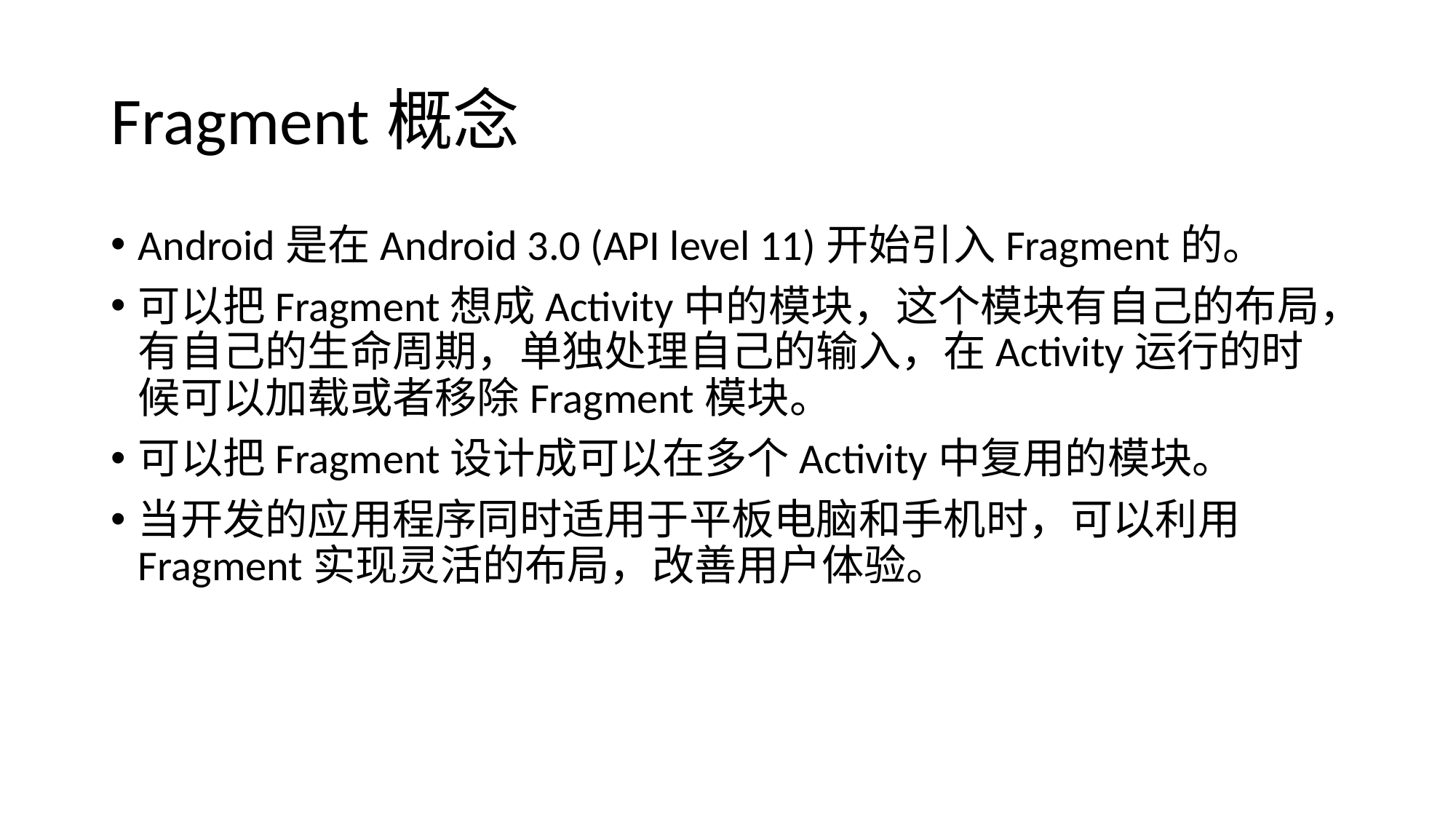

# Fragment概念
Android是在Android 3.0 (API level 11)开始引入Fragment的。
可以把Fragment想成Activity中的模块，这个模块有自己的布局，有自己的生命周期，单独处理自己的输入，在Activity运行的时候可以加载或者移除Fragment模块。
可以把Fragment设计成可以在多个Activity中复用的模块。
当开发的应用程序同时适用于平板电脑和手机时，可以利用Fragment实现灵活的布局，改善用户体验。